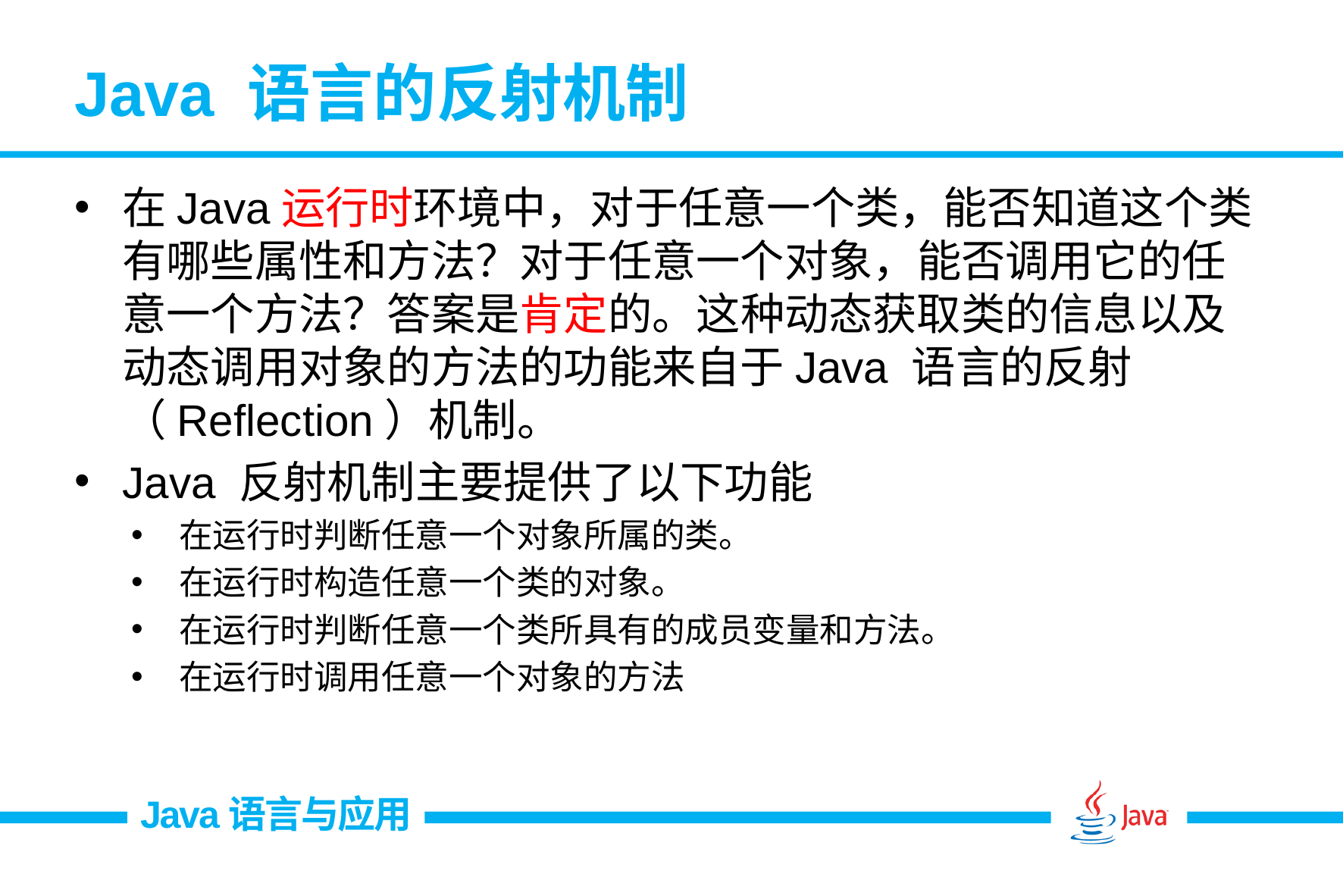

# Java 语言的反射机制
在Java运行时环境中，对于任意一个类，能否知道这个类有哪些属性和方法？对于任意一个对象，能否调用它的任意一个方法？答案是肯定的。这种动态获取类的信息以及动态调用对象的方法的功能来自于Java 语言的反射（Reflection）机制。
Java 反射机制主要提供了以下功能
在运行时判断任意一个对象所属的类。
在运行时构造任意一个类的对象。
在运行时判断任意一个类所具有的成员变量和方法。
在运行时调用任意一个对象的方法